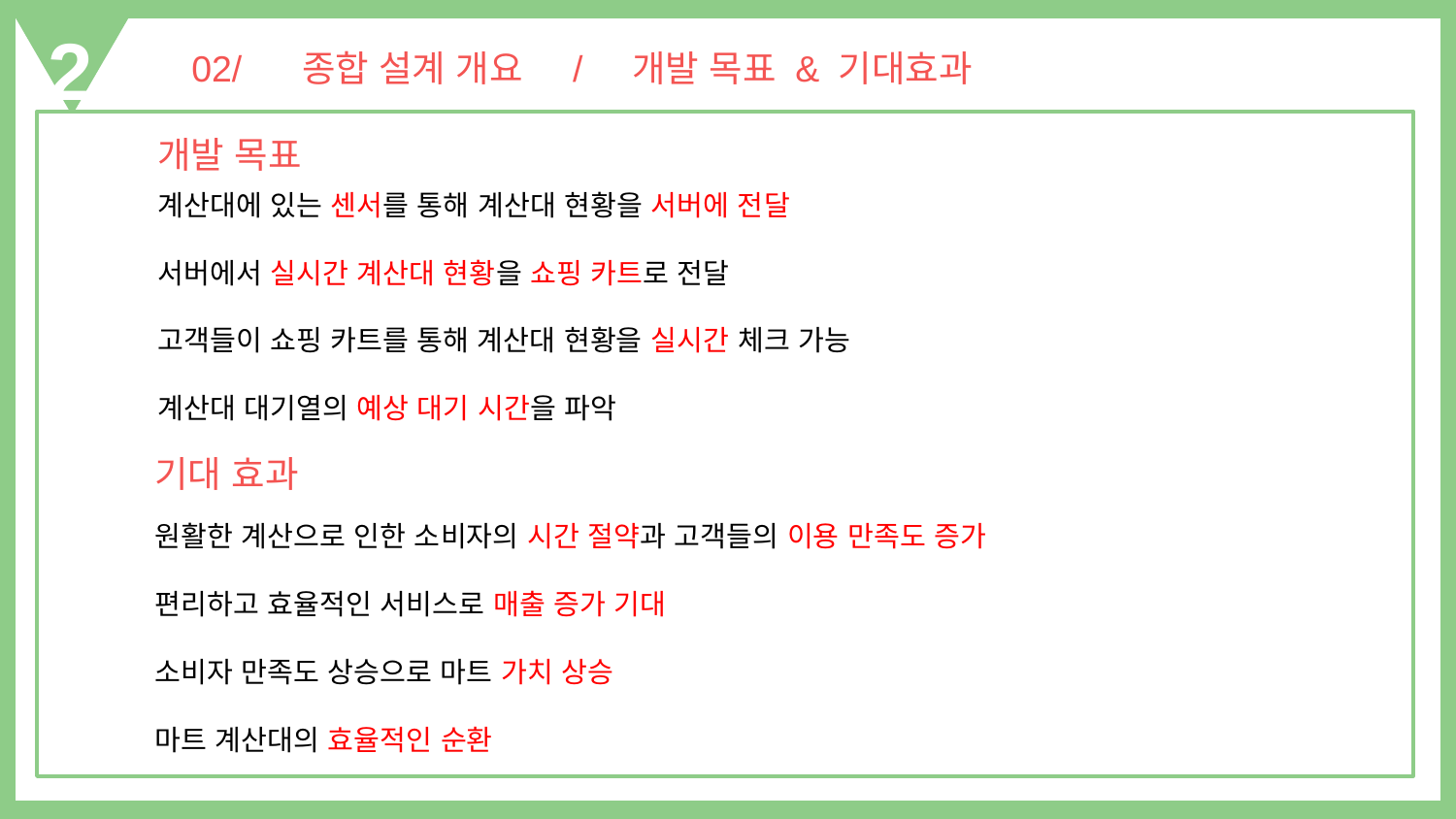

2
02/     종합 설계 개요    /    개발 목표 & 기대효과
개발 목표
계산대에 있는 센서를 통해 계산대 현황을 서버에 전달

서버에서 실시간 계산대 현황을 쇼핑 카트로 전달

고객들이 쇼핑 카트를 통해 계산대 현황을 실시간 체크 가능

계산대 대기열의 예상 대기 시간을 파악
기대 효과
원활한 계산으로 인한 소비자의 시간 절약과 고객들의 이용 만족도 증가

편리하고 효율적인 서비스로 매출 증가 기대

소비자 만족도 상승으로 마트 가치 상승

마트 계산대의 효율적인 순환